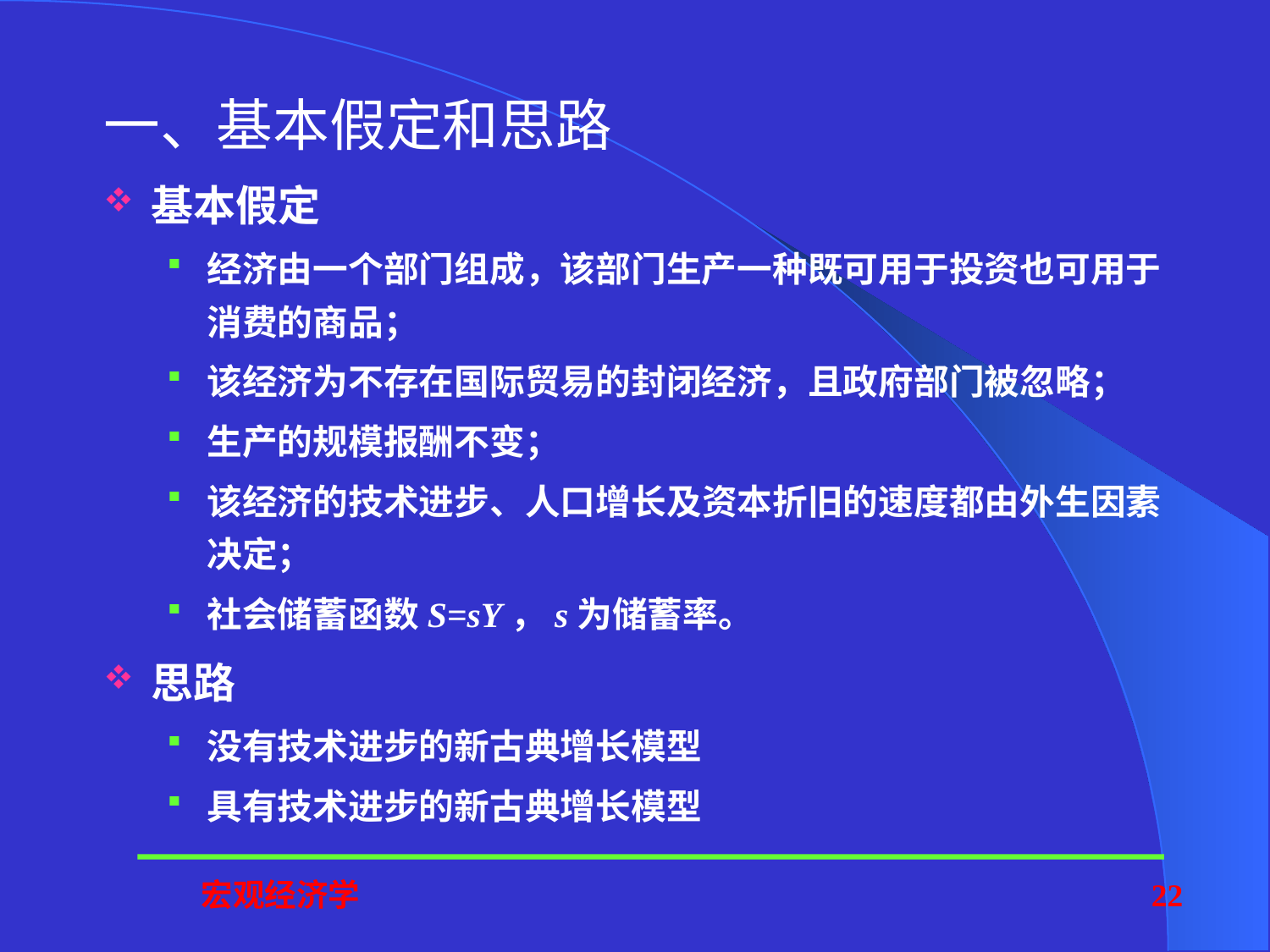

一、基本假定和思路
基本假定
经济由一个部门组成，该部门生产一种既可用于投资也可用于消费的商品；
该经济为不存在国际贸易的封闭经济，且政府部门被忽略；
生产的规模报酬不变；
该经济的技术进步、人口增长及资本折旧的速度都由外生因素决定；
社会储蓄函数S=sY，s为储蓄率。
思路
没有技术进步的新古典增长模型
具有技术进步的新古典增长模型